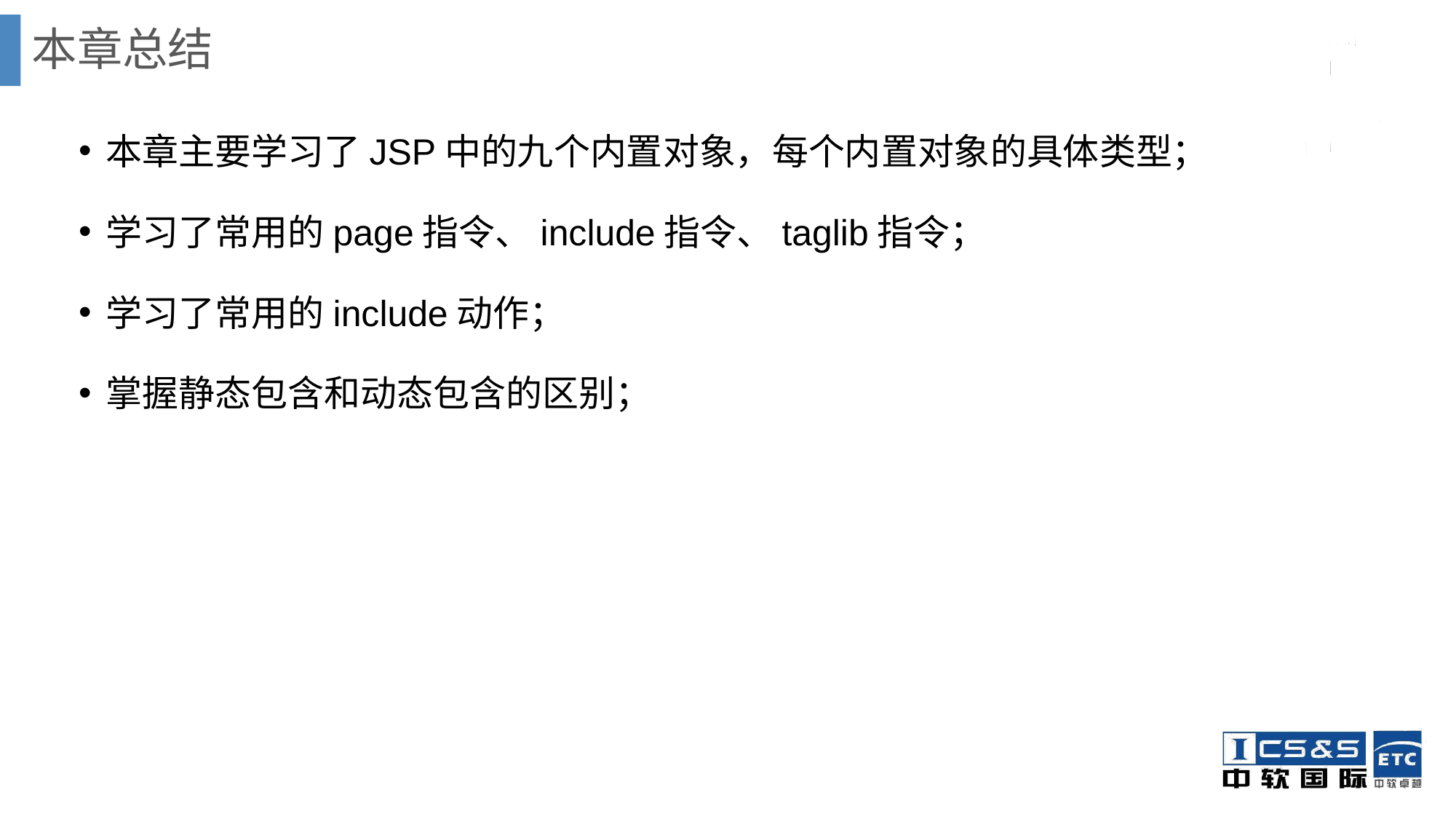

# 本章总结
本章主要学习了JSP中的九个内置对象，每个内置对象的具体类型；
学习了常用的page指令、include指令、taglib指令；
学习了常用的include动作；
掌握静态包含和动态包含的区别；